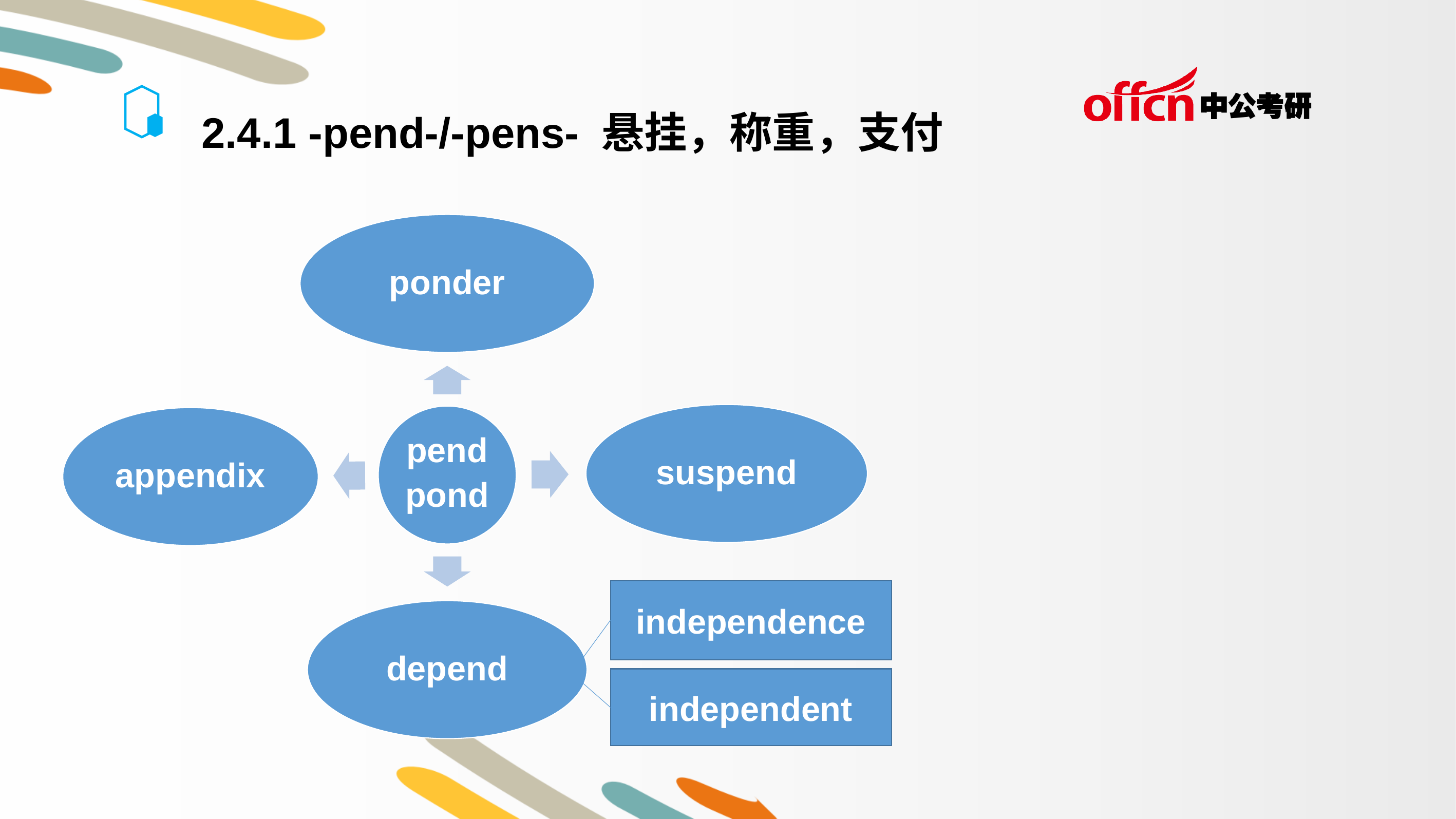

2.4.1 -pend-/-pens- 悬挂，称重，支付
pend
pond

ponder

suspend

depend

appendix
independence
independent